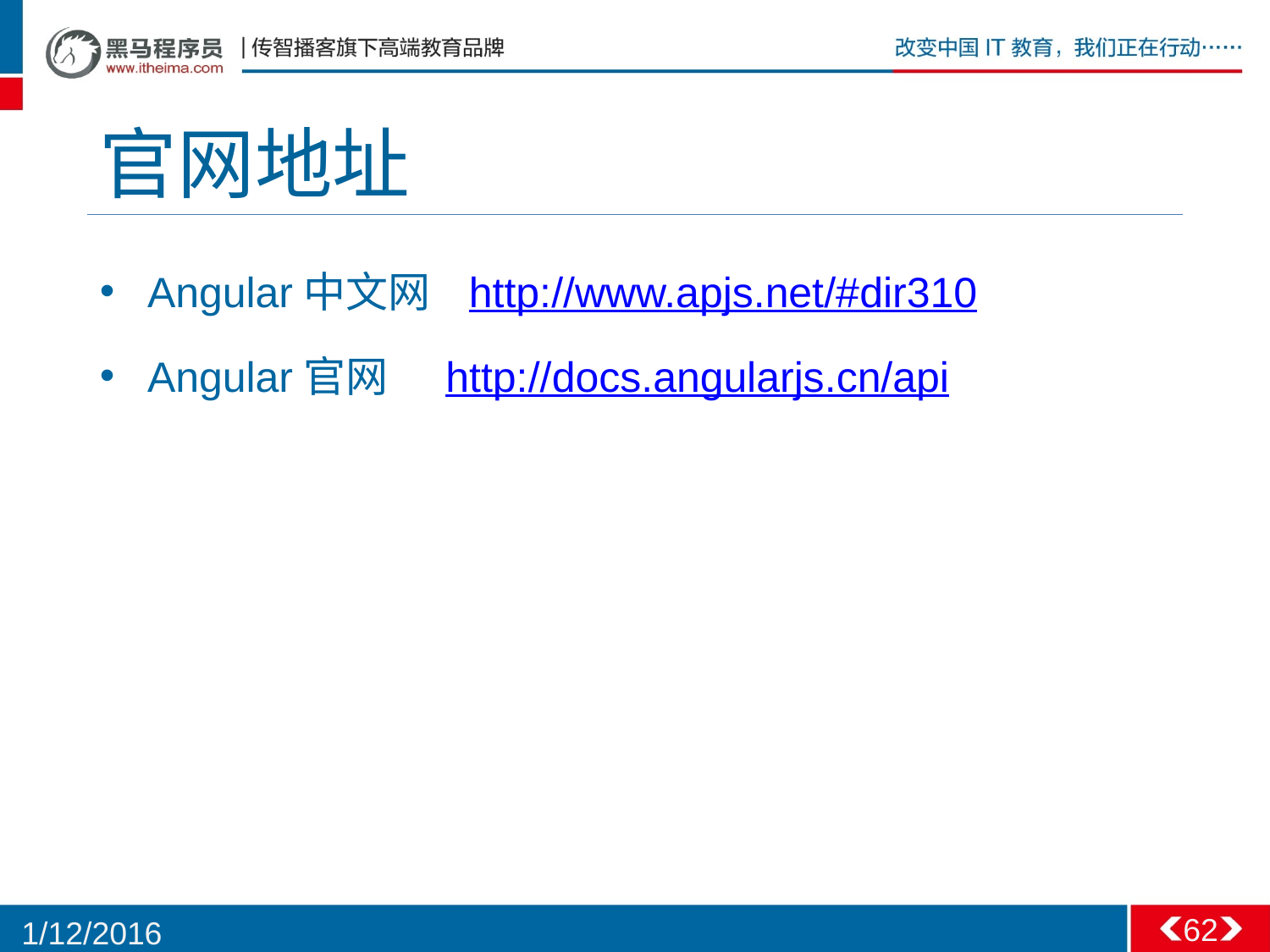

# 官网地址
Angular中文网   http://www.apjs.net/#dir310
Angular官网     http://docs.angularjs.cn/api

62

1/12/2016